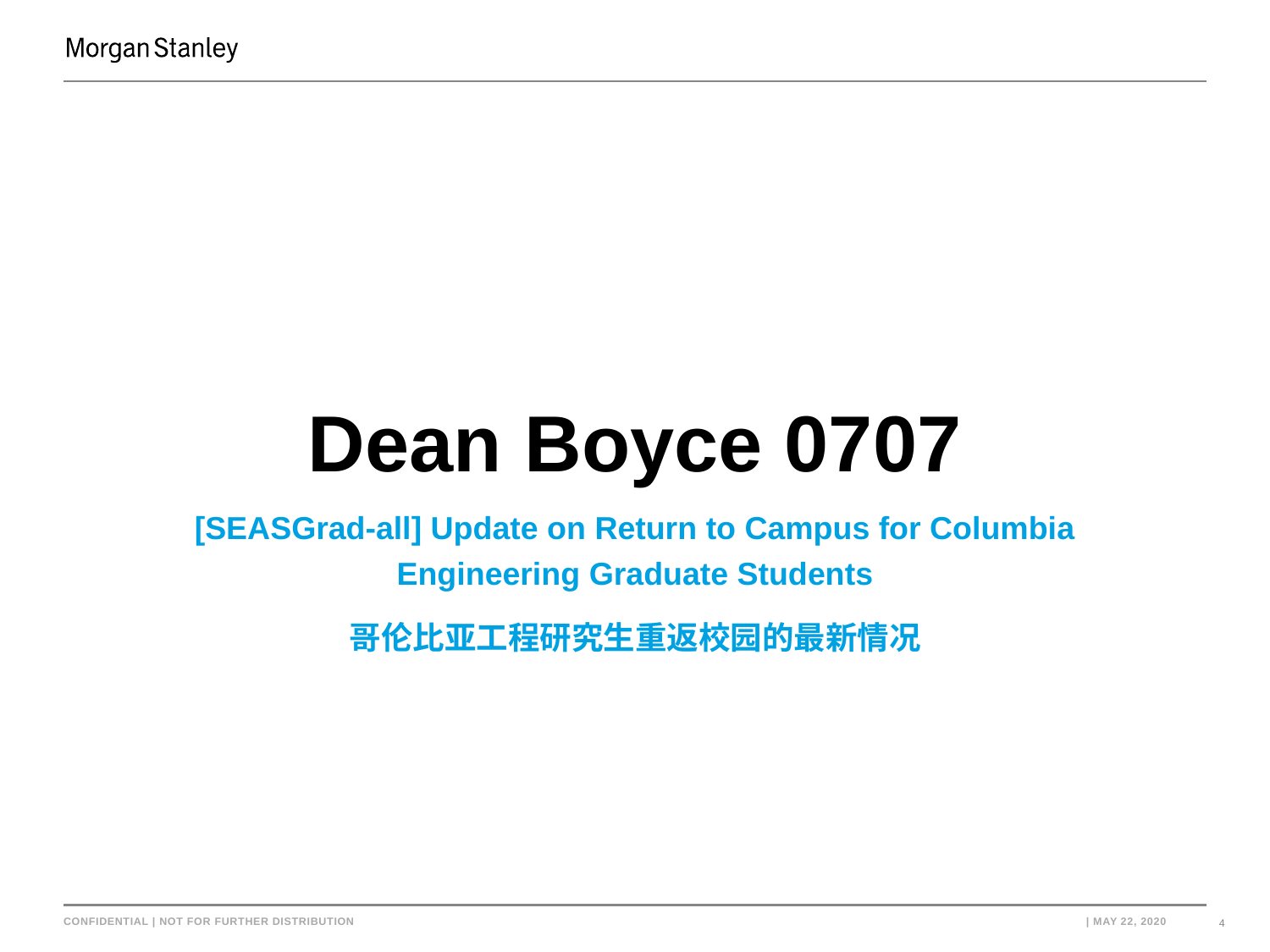

# Dean Boyce 0707
[SEASGrad-all] Update on Return to Campus for Columbia Engineering Graduate Students
哥伦比亚工程研究生重返校园的最新情况